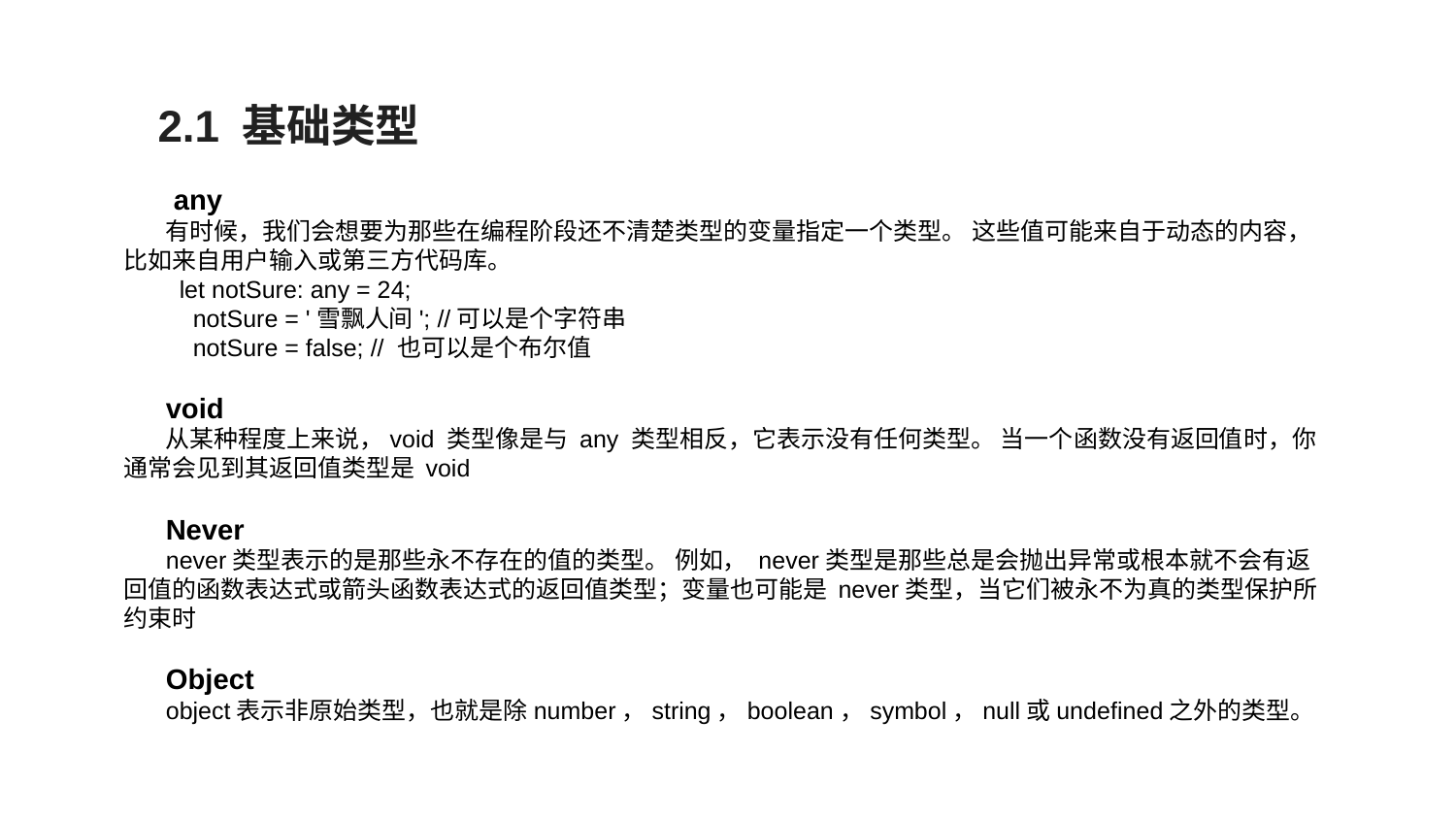

2.1 基础类型
 any
有时候，我们会想要为那些在编程阶段还不清楚类型的变量指定一个类型。 这些值可能来自于动态的内容，比如来自用户输入或第三方代码库。
  let notSure: any = 24;
    notSure = '雪飘人间'; //可以是个字符串
    notSure = false; // 也可以是个布尔值

void
从某种程度上来说，void 类型像是与 any 类型相反，它表示没有任何类型。 当一个函数没有返回值时，你通常会见到其返回值类型是 void

Never
never类型表示的是那些永不存在的值的类型。 例如， never类型是那些总是会抛出异常或根本就不会有返回值的函数表达式或箭头函数表达式的返回值类型；变量也可能是 never类型，当它们被永不为真的类型保护所约束时

Object
object表示非原始类型，也就是除number，string，boolean，symbol，null或undefined之外的类型。